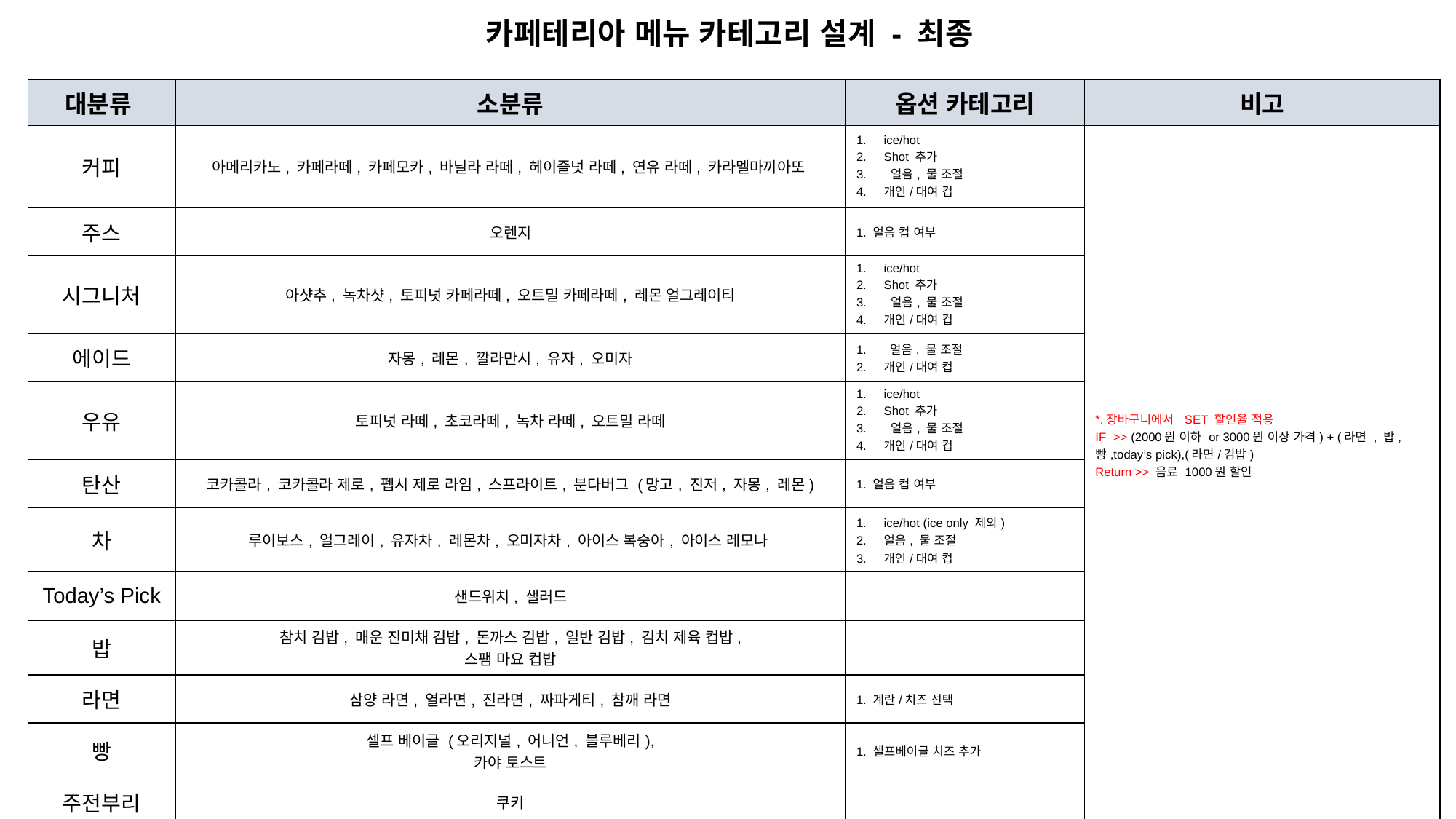

카페테리아 메뉴 카테고리 설계 - 최종

| 대분류 | 소분류 | 옵션 카테고리 | 비고 |
| --- | --- | --- | --- |
| 커피 | 아메리카노, 카페라떼, 카페모카, 바닐라 라떼, 헤이즐넛 라떼, 연유 라떼, 카라멜마끼아또 | ice/hot Shot 추가 얼음, 물 조절 개인/대여 컵 | \*.장바구니에서 SET 할인율 적용 IF >> (2000원 이하 or 3000원 이상 가격) + (라면 , 밥, 빵,today’s pick),(라면/김밥) Return >> 음료 1000원 할인 |
| 주스 | 오렌지 | 1. 얼음 컵 여부 |  |
| 시그니처 | 아샷추, 녹차샷, 토피넛 카페라떼, 오트밀 카페라떼, 레몬 얼그레이티 | ice/hot Shot 추가 얼음, 물 조절 개인/대여 컵 |  |
| 에이드 | 자몽, 레몬, 깔라만시, 유자, 오미자 | 얼음, 물 조절 개인/대여 컵 |  |
| 우유 | 토피넛 라떼, 초코라떼, 녹차 라떼, 오트밀 라떼 | ice/hot Shot 추가 얼음, 물 조절 개인/대여 컵 |  |
| 탄산 | 코카콜라, 코카콜라 제로, 펩시 제로 라임, 스프라이트, 분다버그 (망고, 진저, 자몽, 레몬) | 1. 얼음 컵 여부 |  |
| 차 | 루이보스, 얼그레이, 유자차, 레몬차, 오미자차, 아이스 복숭아, 아이스 레모나 | ice/hot (ice only 제외) 얼음, 물 조절 개인/대여 컵 |  |
| Today’s Pick | 샌드위치, 샐러드 |  |  |
| 밥 | 참치 김밥, 매운 진미채 김밥, 돈까스 김밥, 일반 김밥, 김치 제육 컵밥, 스팸 마요 컵밥 |  |  |
| 라면 | 삼양 라면, 열라면, 진라면, 짜파게티, 참깨 라면 | 1. 계란/치즈 선택 |  |
| 빵 | 셀프 베이글 (오리지널, 어니언, 블루베리), 카야 토스트 | 1. 셀프베이글 치즈 추가 |  |
| 주전부리 | 쿠키 |  |  |